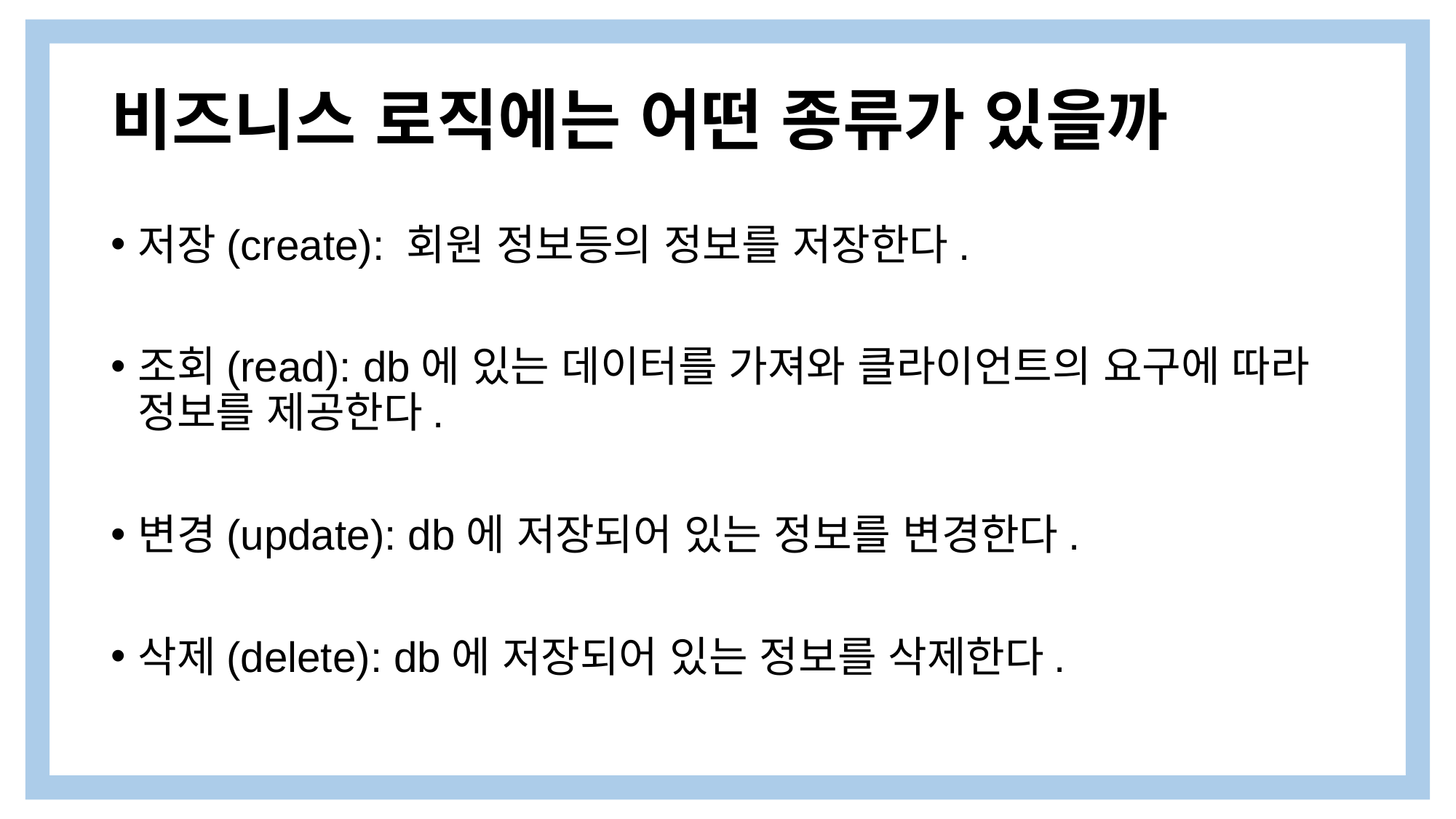

# 비즈니스 로직에는 어떤 종류가 있을까
저장(create): 회원 정보등의 정보를 저장한다.

조회(read): db에 있는 데이터를 가져와 클라이언트의 요구에 따라 정보를 제공한다.

변경(update): db에 저장되어 있는 정보를 변경한다.

삭제(delete): db에 저장되어 있는 정보를 삭제한다.